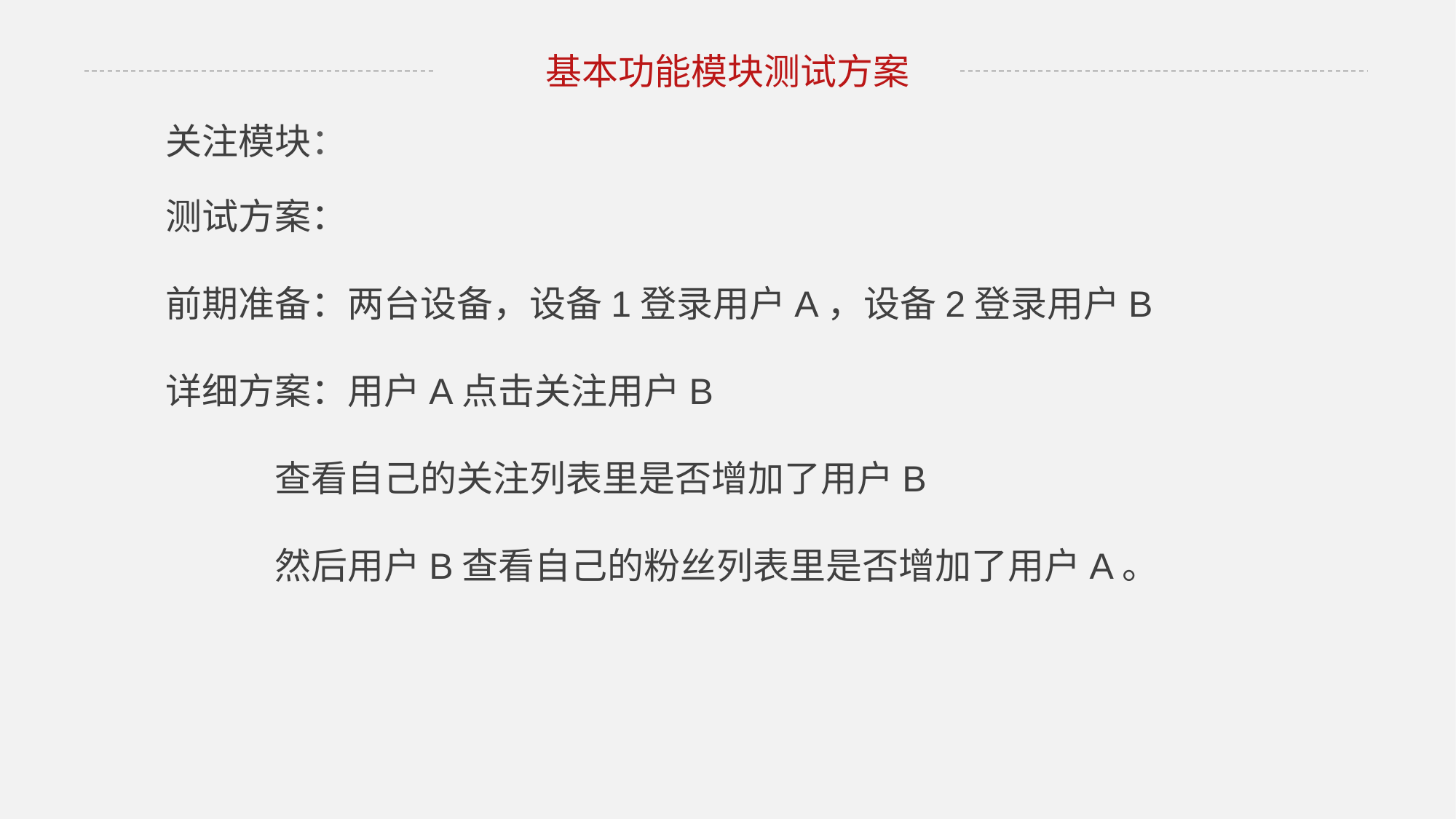

基本功能模块测试方案
关注模块：
测试方案：

前期准备：两台设备，设备1登录用户A，设备2登录用户B

详细方案：用户A点击关注用户B

	查看自己的关注列表里是否增加了用户B

	然后用户B查看自己的粉丝列表里是否增加了用户A。